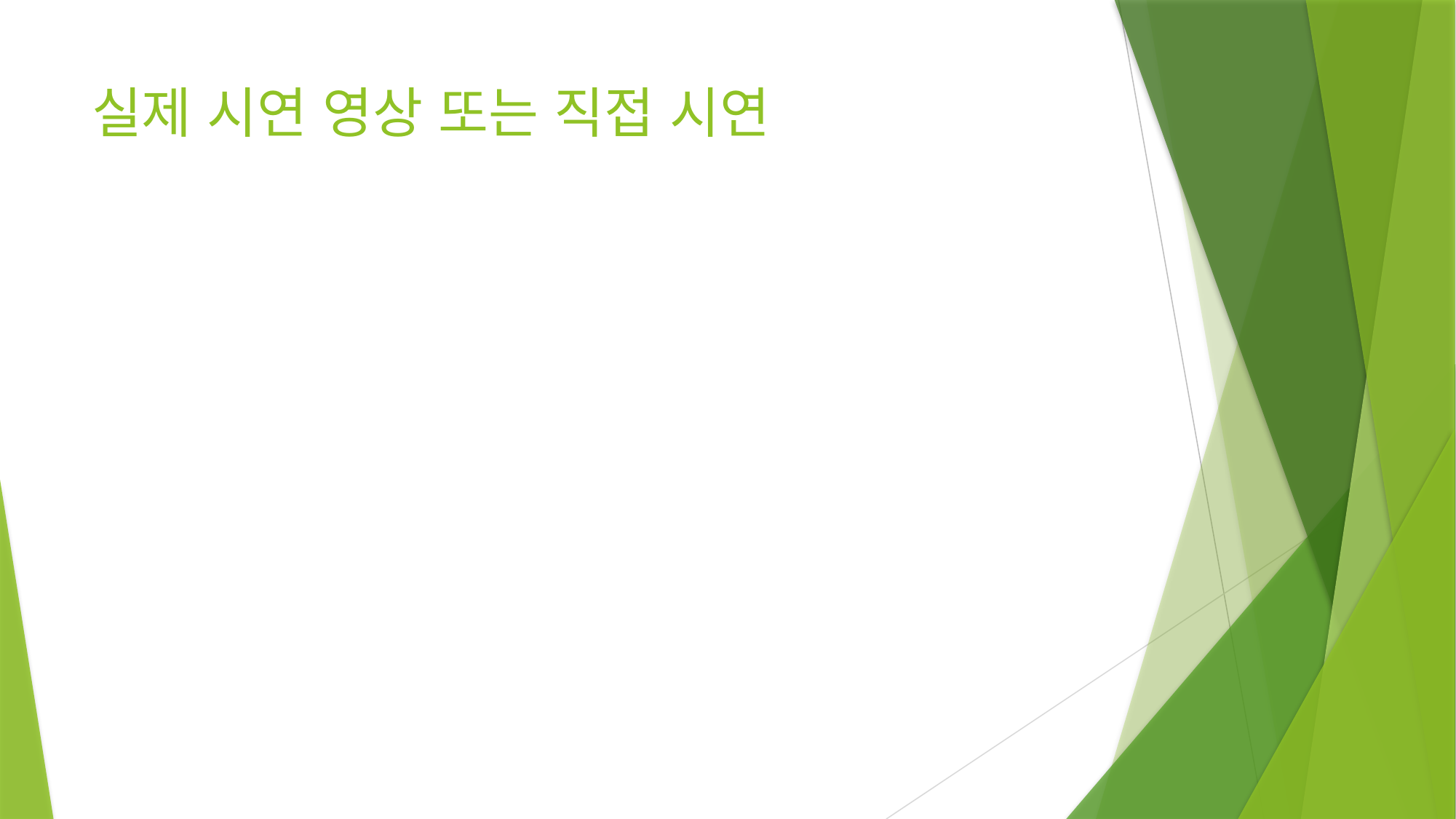

# 실제 시연 영상 또는 직접 시연